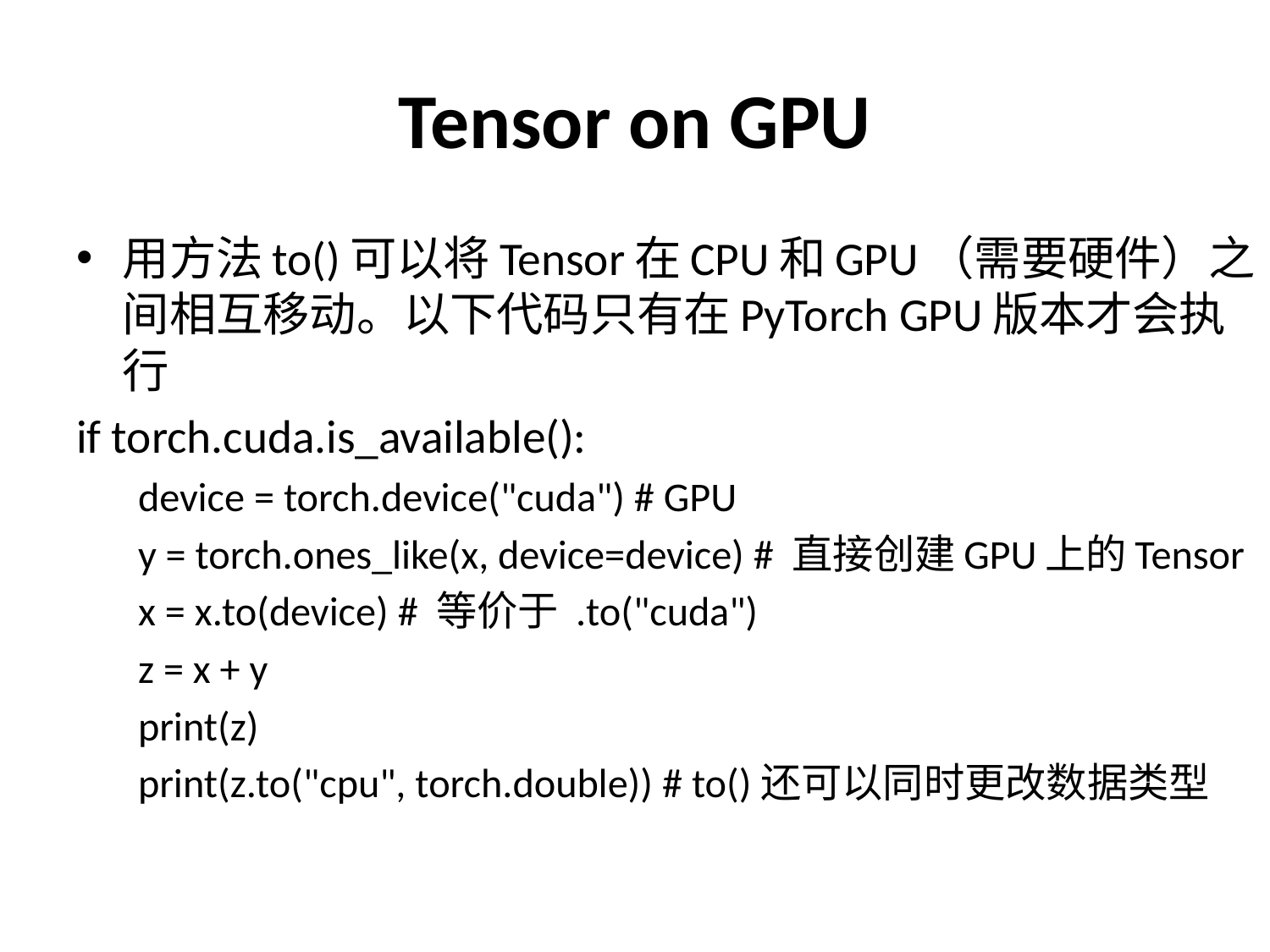

# Tensor on GPU
用方法to()可以将Tensor在CPU和GPU（需要硬件）之间相互移动。以下代码只有在PyTorch GPU版本才会执行
if torch.cuda.is_available():
device = torch.device("cuda") # GPU
y = torch.ones_like(x, device=device) # 直接创建GPU上的Tensor
x = x.to(device) # 等价于 .to("cuda")
z = x + y
print(z)
print(z.to("cpu", torch.double)) # to()还可以同时更改数据类型